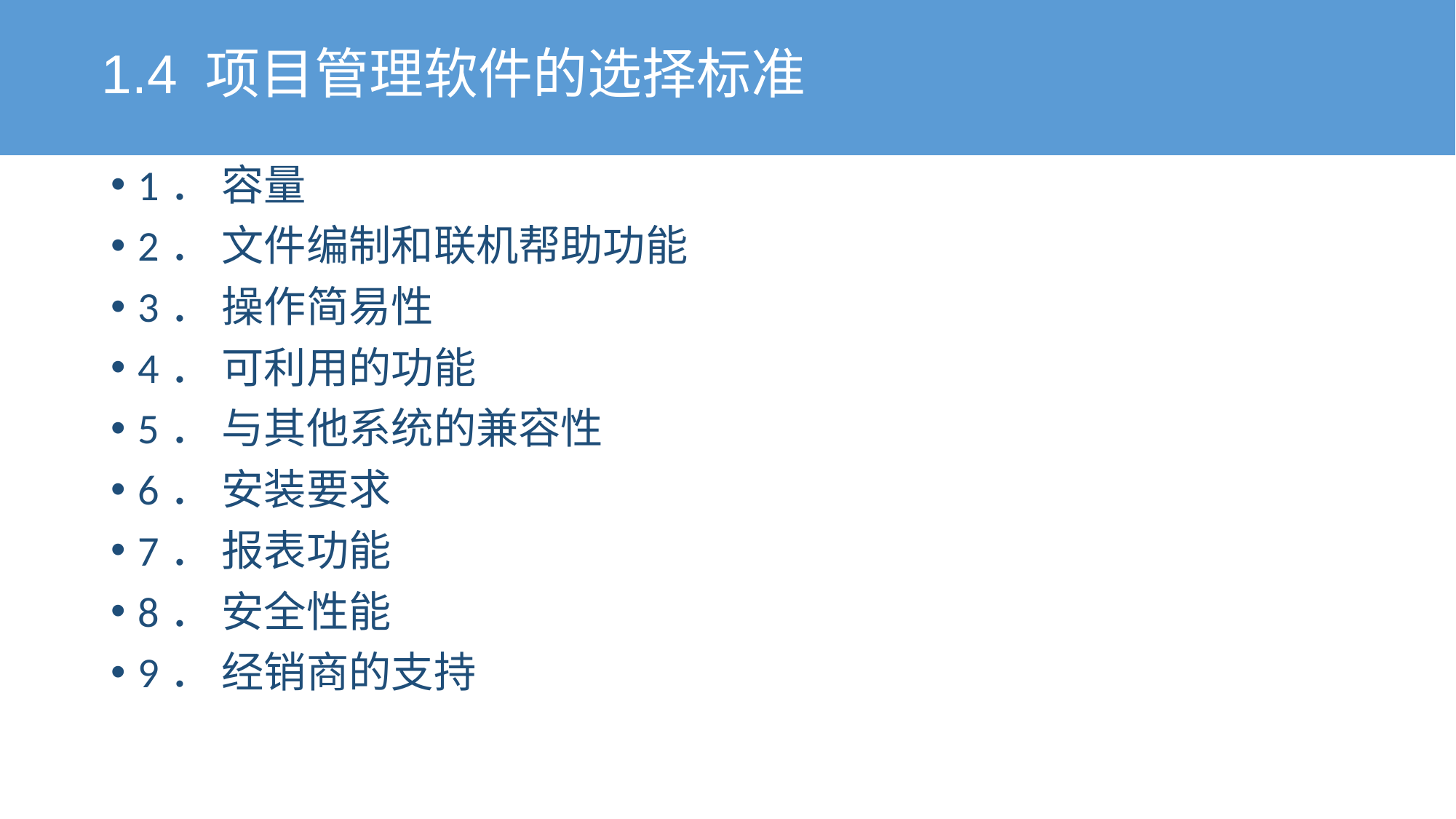

# 1.4 项目管理软件的选择标准
1． 容量
2． 文件编制和联机帮助功能
3． 操作简易性
4． 可利用的功能
5． 与其他系统的兼容性
6． 安装要求
7． 报表功能
8． 安全性能
9． 经销商的支持